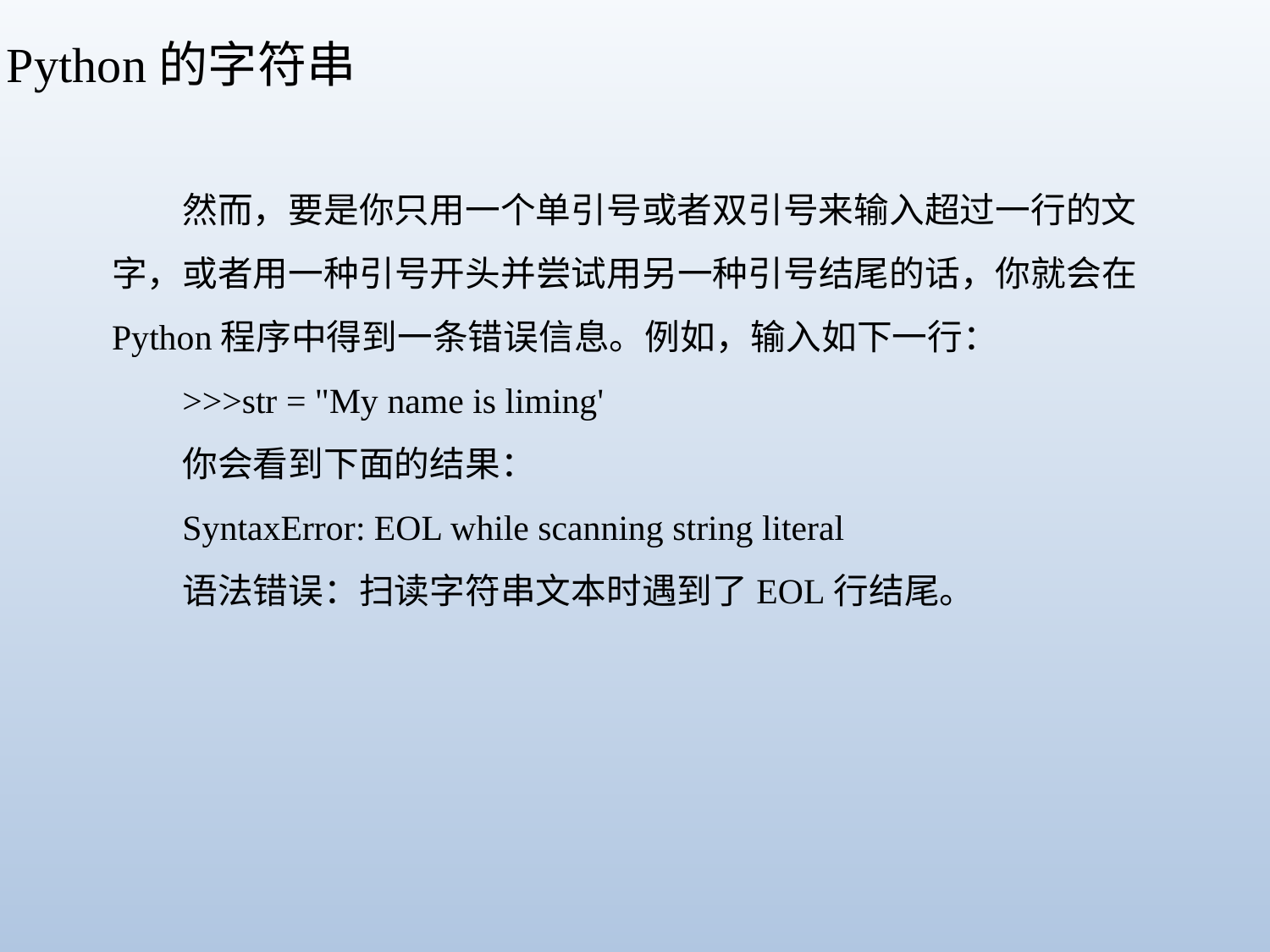

Python的字符串
然而，要是你只用一个单引号或者双引号来输入超过一行的文字，或者用一种引号开头并尝试用另一种引号结尾的话，你就会在Python程序中得到一条错误信息。例如，输入如下一行：
>>>str = "My name is liming'
你会看到下面的结果：
SyntaxError: EOL while scanning string literal
语法错误：扫读字符串文本时遇到了EOL行结尾。